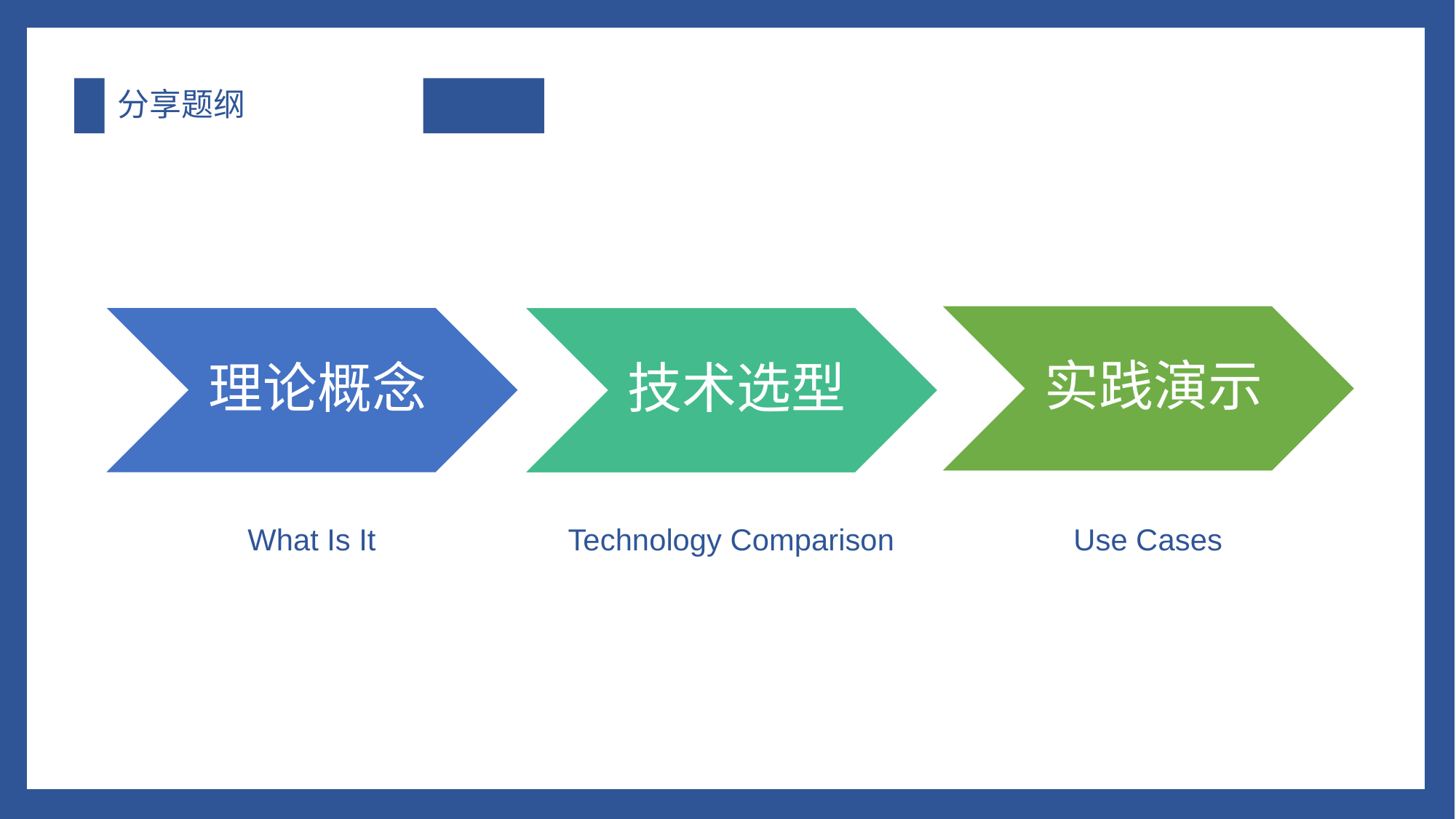

# 分享题纲

实践演示

理论概念

技术选型
What Is It
Technology Comparison
Use Cases